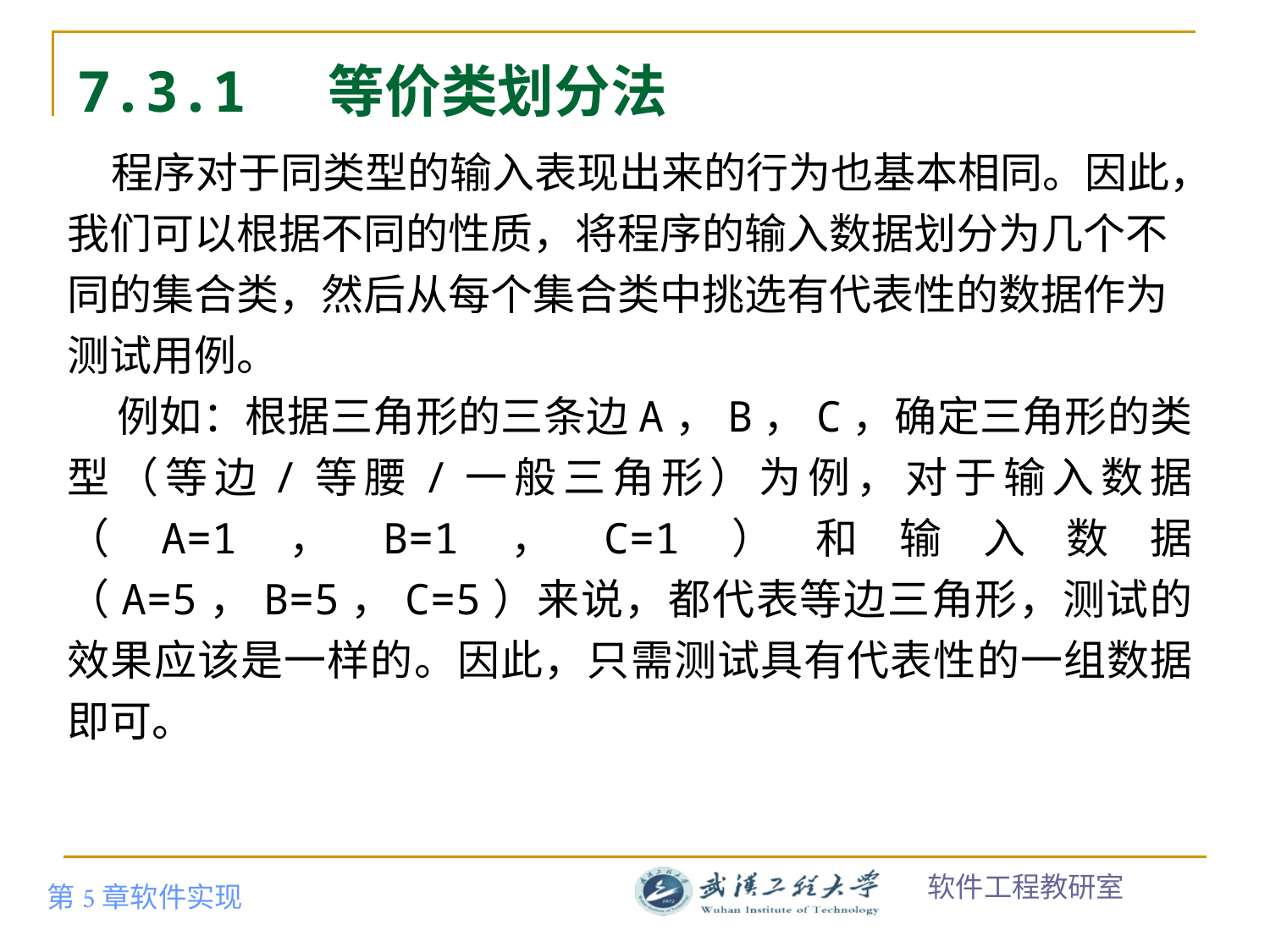

# 7.3.1  等价类划分法
     程序对于同类型的输入表现出来的行为也基本相同。因此，我们可以根据不同的性质，将程序的输入数据划分为几个不同的集合类，然后从每个集合类中挑选有代表性的数据作为测试用例。
    例如：根据三角形的三条边A，B，C，确定三角形的类型（等边/等腰/一般三角形）为例，对于输入数据（A=1，B=1，C=1）和输入数据（A=5，B=5，C=5）来说，都代表等边三角形，测试的效果应该是一样的。因此，只需测试具有代表性的一组数据即可。